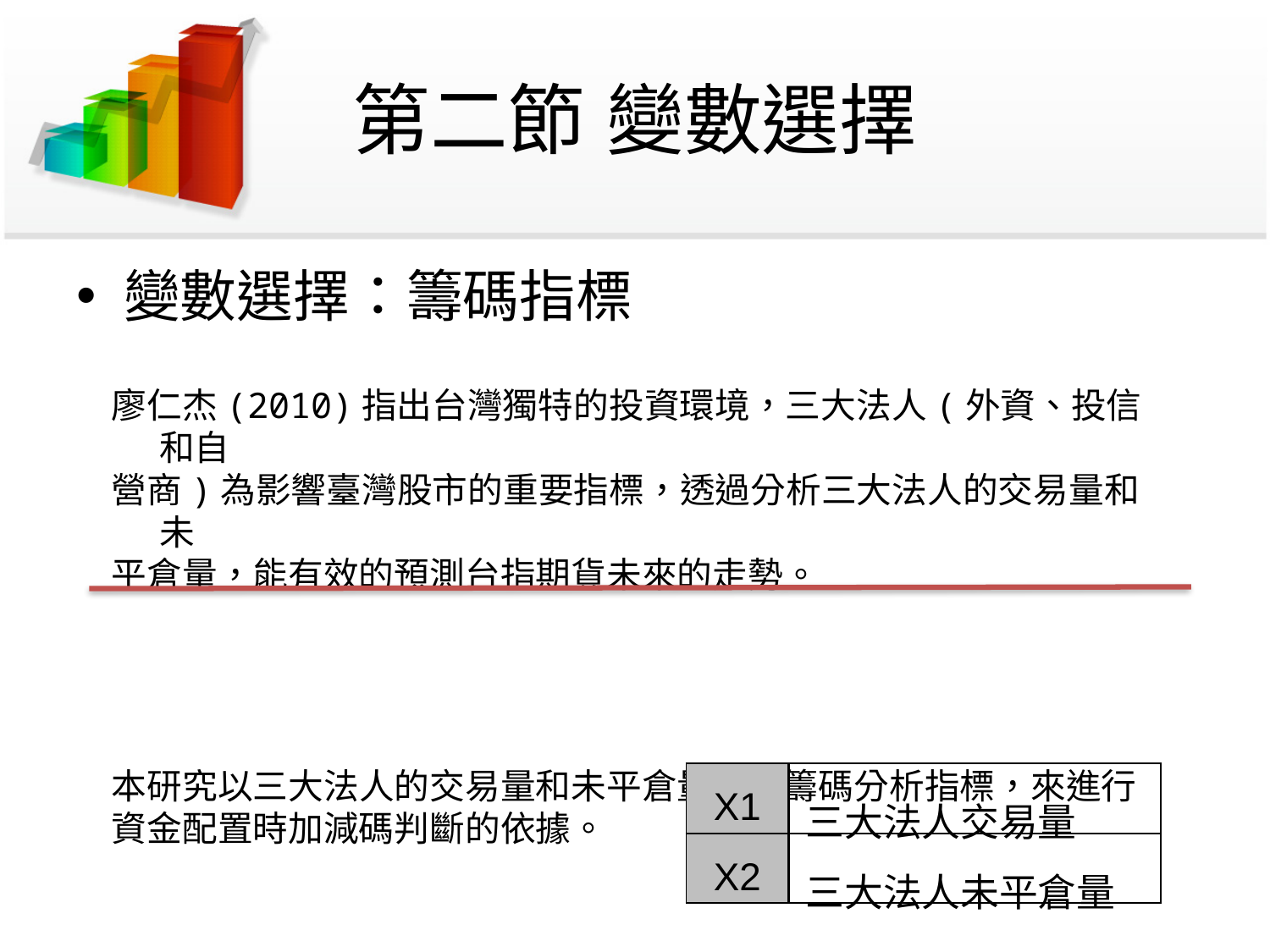

# 第二節	變數選擇
變數選擇：籌碼指標
廖仁杰(2010)指出台灣獨特的投資環境，三大法人(外資、投信和自
營商)為影響臺灣股市的重要指標，透過分析三大法人的交易量和未
平倉量，能有效的預測台指期貨未來的走勢。

本研究以三大法人的交易量和未平倉量作為籌碼分析指標，來進行
資金配置時加減碼判斷的依據。
| X1 | 三大法人交易量 |
| --- | --- |
| X2 | 三大法人未平倉量 |